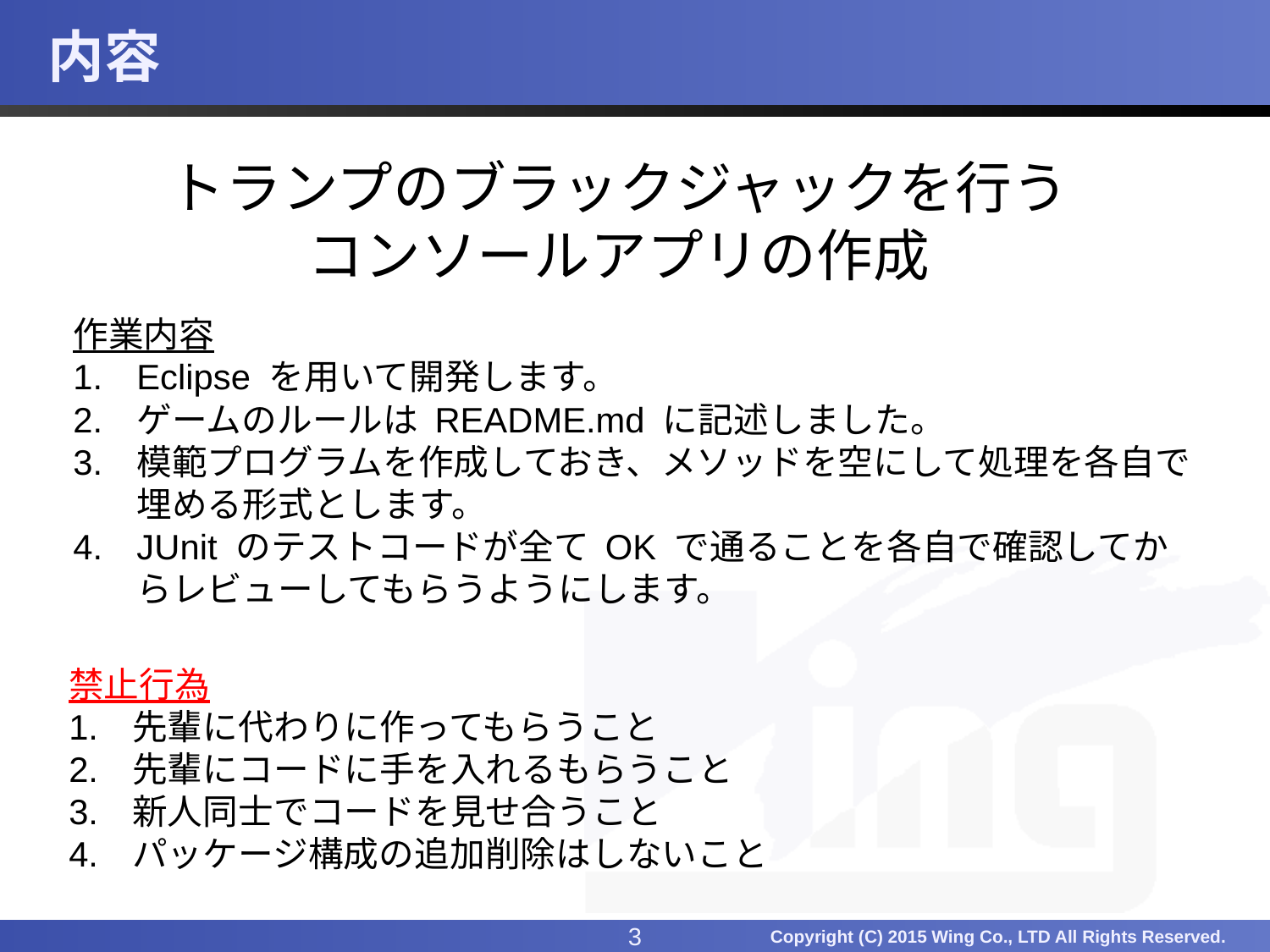

# 内容
トランプのブラックジャックを行う
コンソールアプリの作成
作業内容
Eclipse を用いて開発します。
ゲームのルールは README.md に記述しました。
模範プログラムを作成しておき、メソッドを空にして処理を各自で埋める形式とします。
JUnit のテストコードが全て OK で通ることを各自で確認してからレビューしてもらうようにします。
禁止行為
先輩に代わりに作ってもらうこと
先輩にコードに手を入れるもらうこと
新人同士でコードを見せ合うこと
パッケージ構成の追加削除はしないこと
3